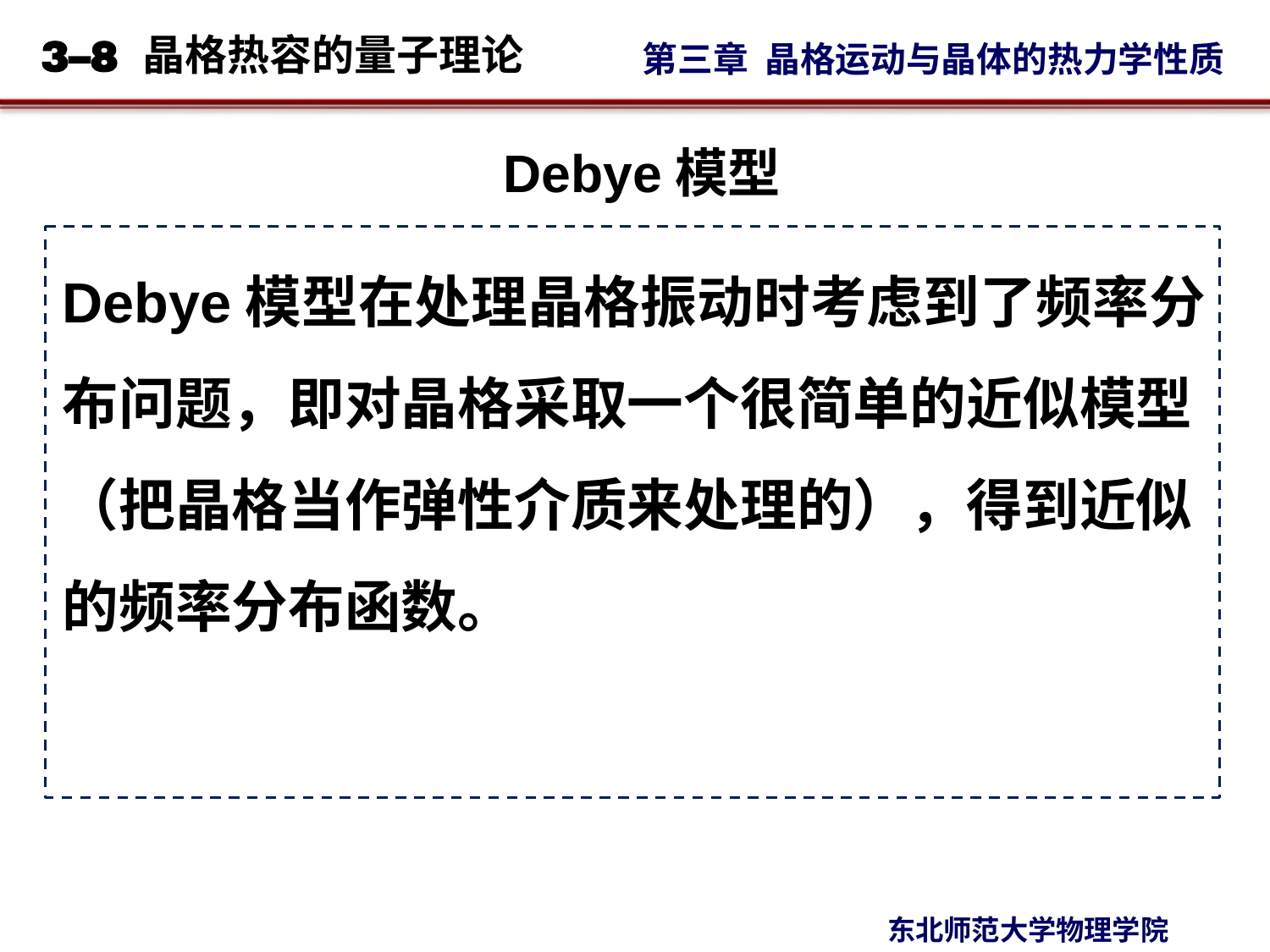

# Debye模型
Debye模型在处理晶格振动时考虑到了频率分布问题，即对晶格采取一个很简单的近似模型（把晶格当作弹性介质来处理的），得到近似的频率分布函数。